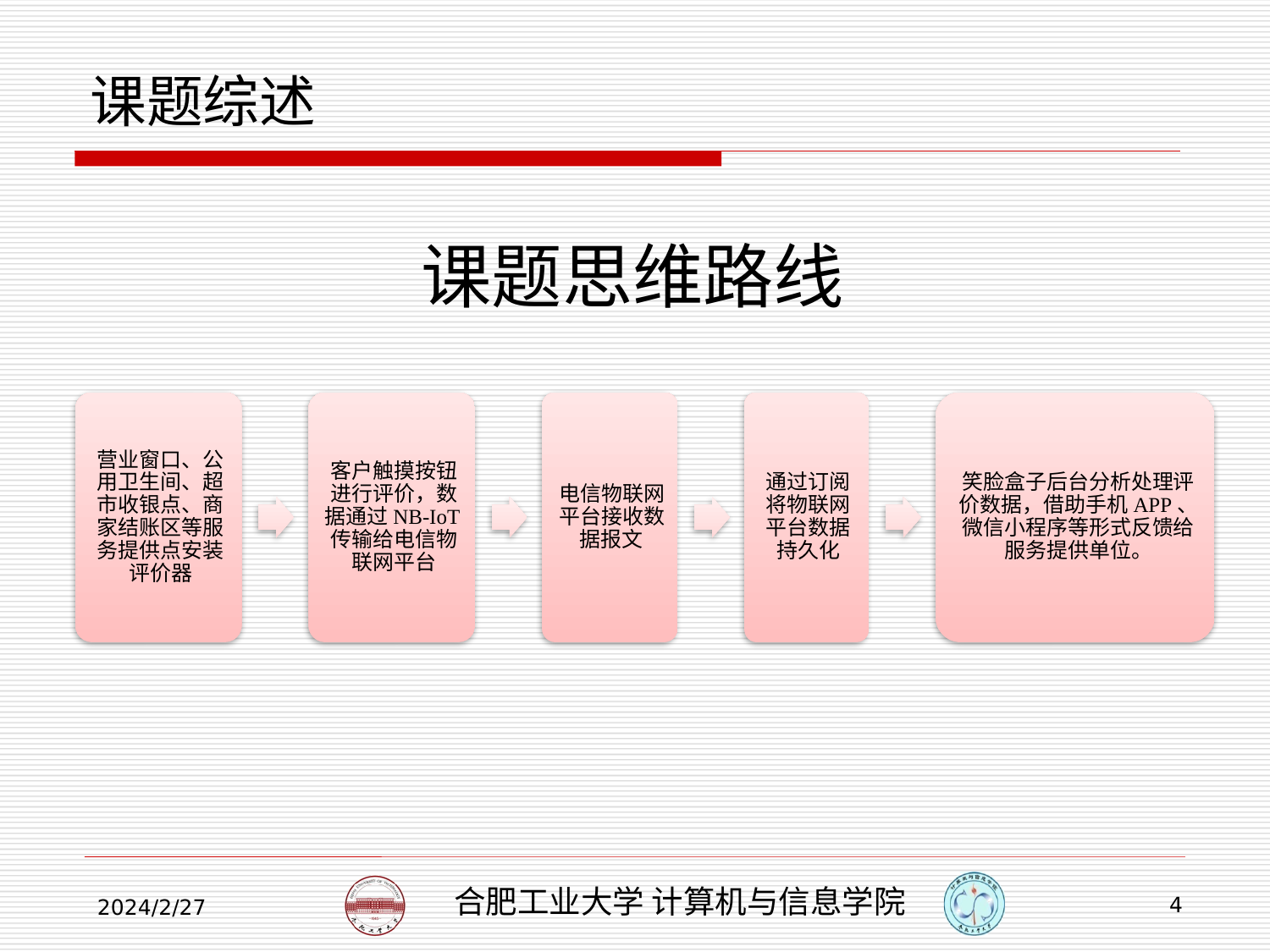

# 课题综述
营业窗口、公用卫生间、超市收银点、商家结账区等服务提供点安装评价器

客户触摸按钮进行评价，数据通过NB-IoT传输给电信物联网平台

电信物联网平台接收数据报文

通过订阅将物联网平台数据持久化

笑脸盒子后台分析处理评价数据，借助手机APP、微信小程序等形式反馈给服务提供单位。
课题思维路线